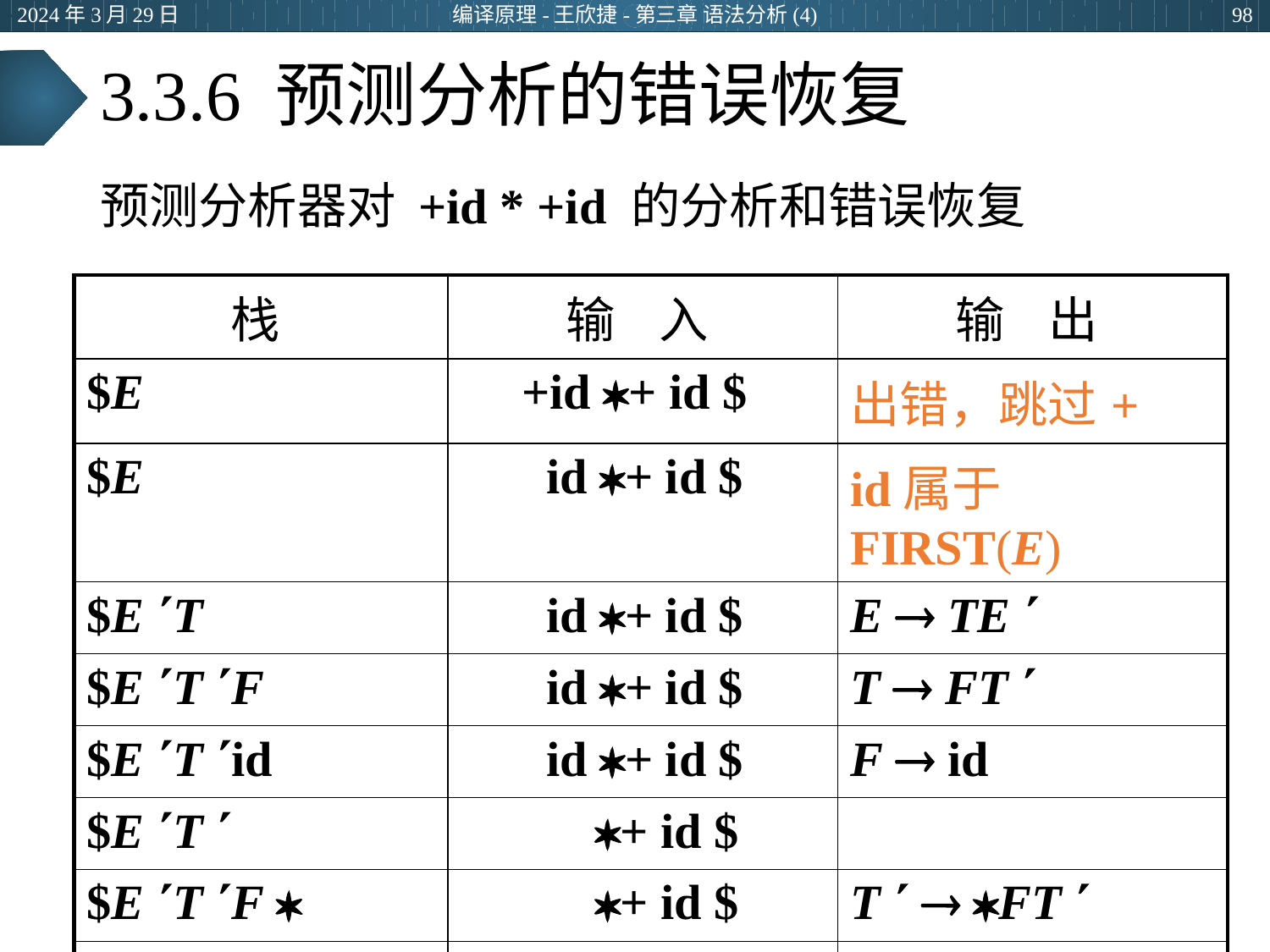

2024年3月29日
编译原理-王欣捷-第三章 语法分析(4)
98
# 3.3.6 预测分析的错误恢复
预测分析器对 +id * +id 的分析和错误恢复
| 栈 | 输 入 | 输 出 |
| --- | --- | --- |
| $E | +id ∗+ id $ | 出错，跳过+ |
| $E | id ∗+ id $ | id属于FIRST(E) |
| $E ′T | id ∗+ id $ | E → TE ′ |
| $E ′T ′F | id ∗+ id $ | T → FT ′ |
| $E ′T ′id | id ∗+ id $ | F → id |
| $E ′T ′ | ∗+ id $ |  |
| $E ′T ′F ∗ | ∗+ id $ | T ′ → ∗FT ′ |
|  |  |  |